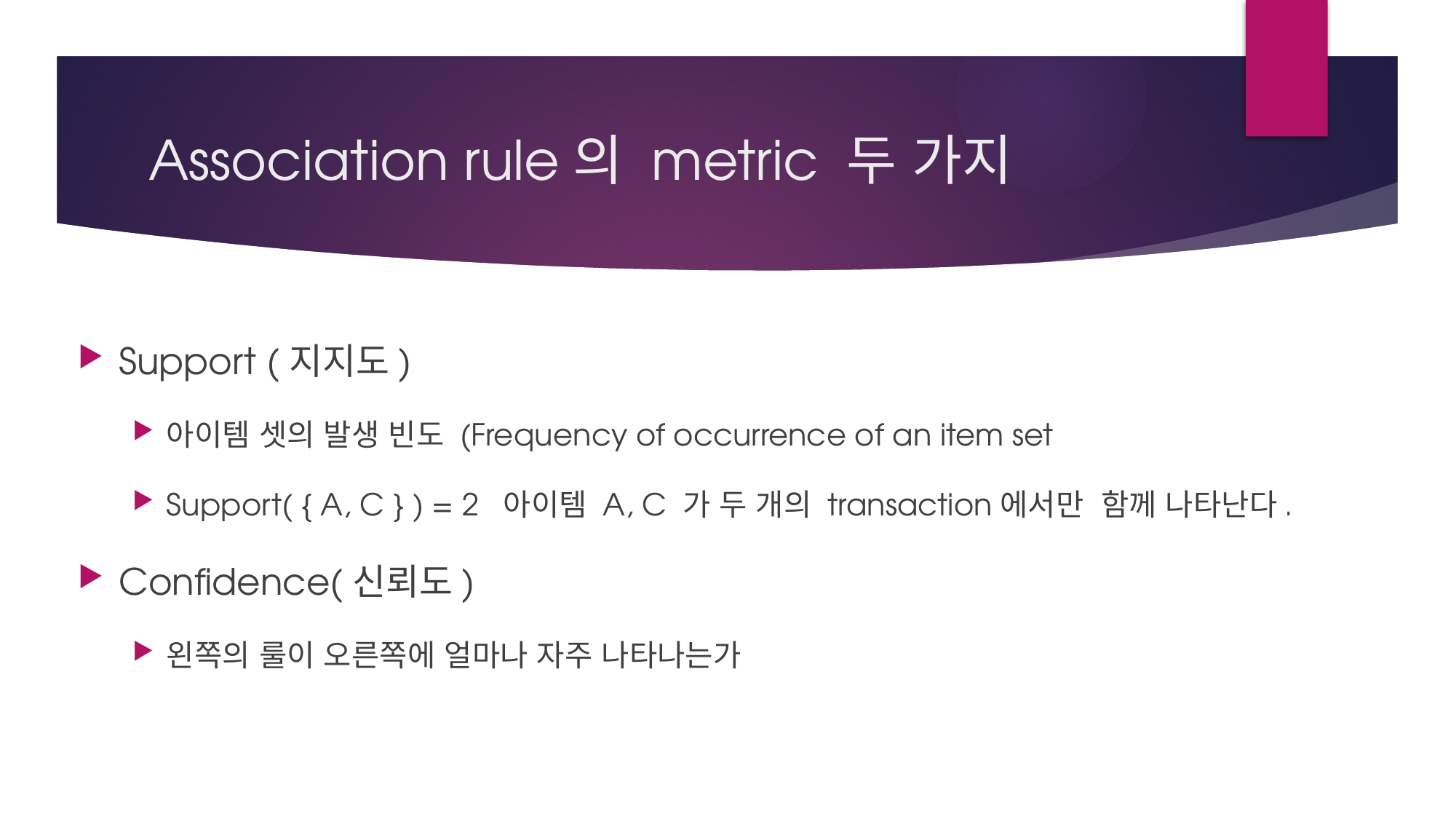

# Association rule의 metric 두 가지
Support (지지도)
아이템 셋의 발생 빈도 (Frequency of occurrence of an item set
Support( { A, C } ) = 2  아이템 A, C 가 두 개의 transaction에서만  함께 나타난다.
Confidence(신뢰도)
왼쪽의 룰이 오른쪽에 얼마나 자주 나타나는가